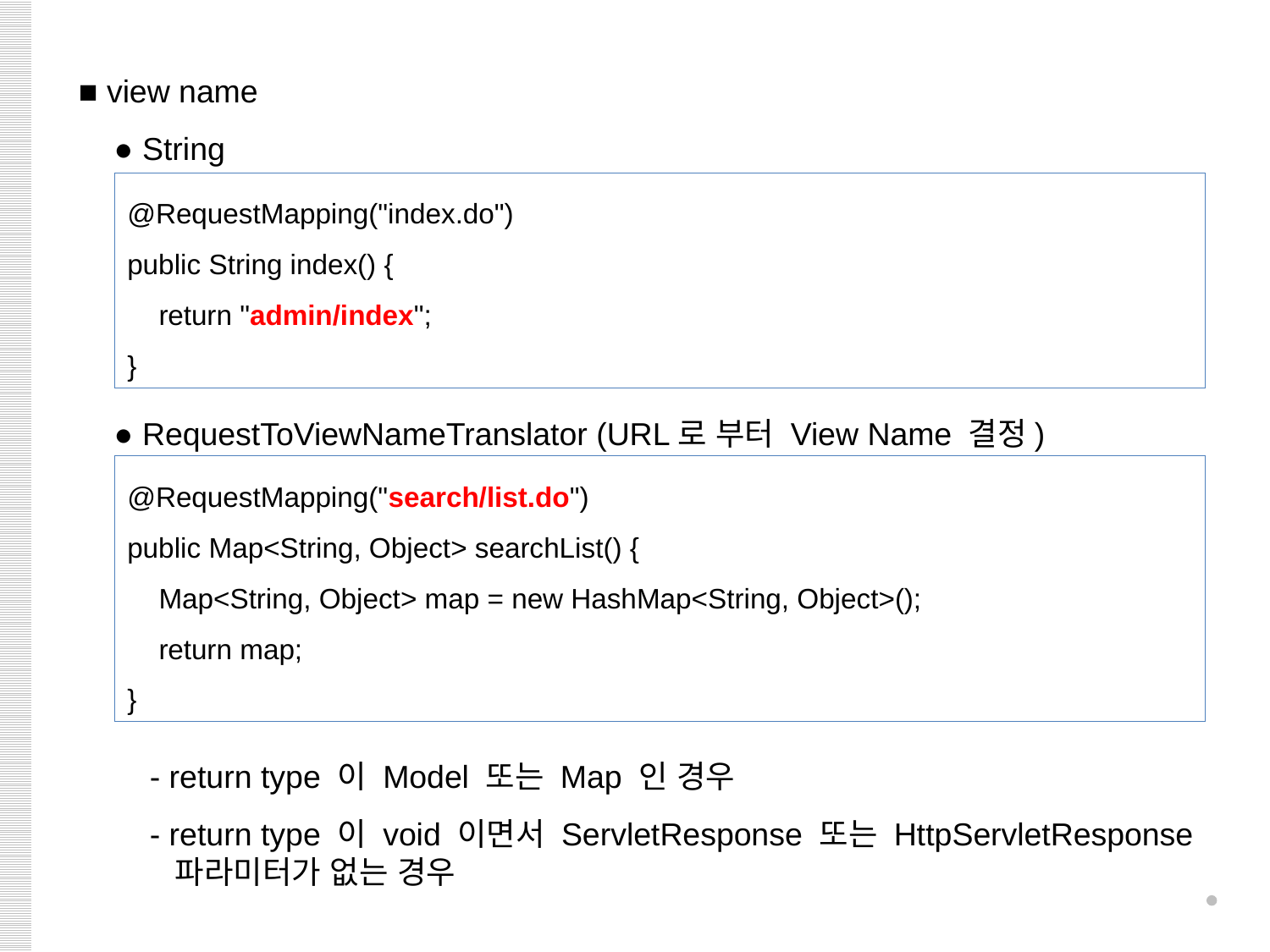

■ view name
    ● String

    ● RequestToViewNameTranslator (URL로 부터 View Name 결정)

        - return type 이 Model 또는 Map 인 경우
        - return type 이 void 이면서 ServletResponse 또는 HttpServletResponse
          파라미터가 없는 경우
@RequestMapping("index.do")
public String index() {
    return "admin/index";
}
@RequestMapping("search/list.do")
public Map<String, Object> searchList() {
    Map<String, Object> map = new HashMap<String, Object>();
    return map;
}